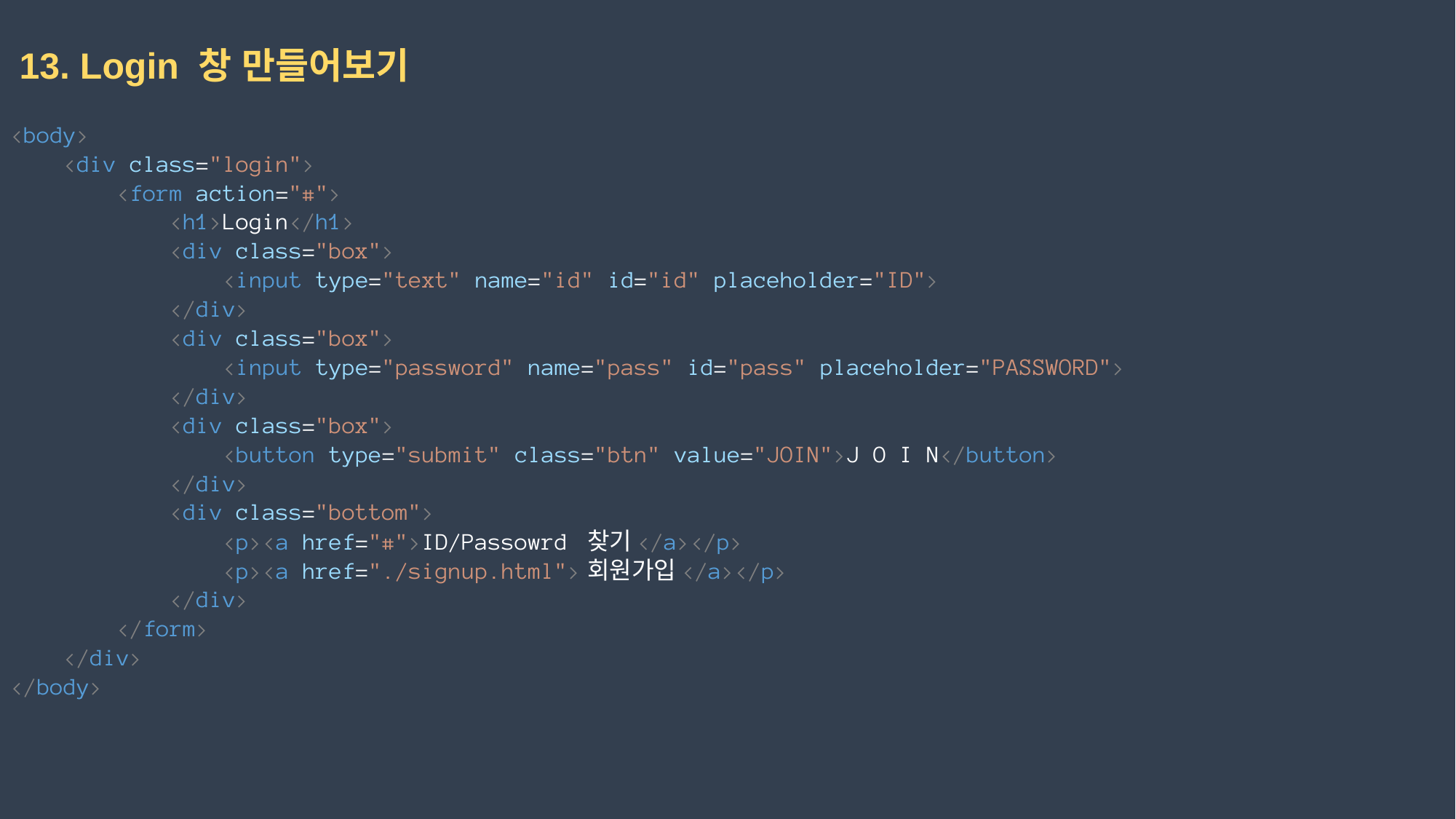

13. Login 창 만들어보기
<body>
    <div class="login">
        <form action="#">
            <h1>Login</h1>
            <div class="box">
                <input type="text" name="id" id="id" placeholder="ID">
            </div>
            <div class="box">
                <input type="password" name="pass" id="pass" placeholder="PASSWORD">
            </div>
            <div class="box">
                <button type="submit" class="btn" value="JOIN">J O I N</button>
            </div>
            <div class="bottom">
                <p><a href="#">ID/Passowrd 찾기</a></p>
                <p><a href="./signup.html">회원가입</a></p>
            </div>
        </form>
    </div>
</body>

2023-02-17
권민지